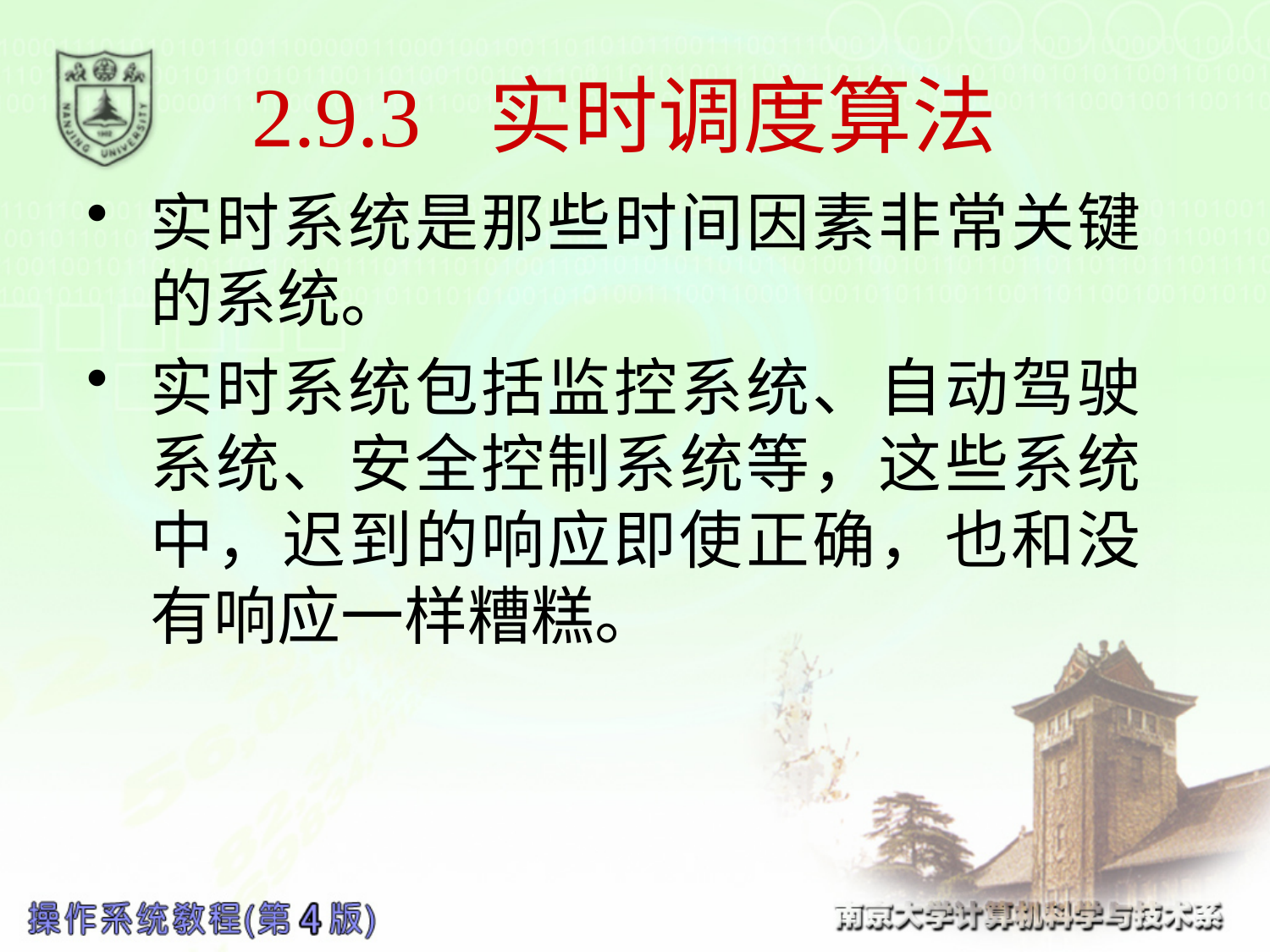

2.9.3  实时调度算法
实时系统是那些时间因素非常关键的系统。
实时系统包括监控系统、自动驾驶系统、安全控制系统等，这些系统中，迟到的响应即使正确，也和没有响应一样糟糕。